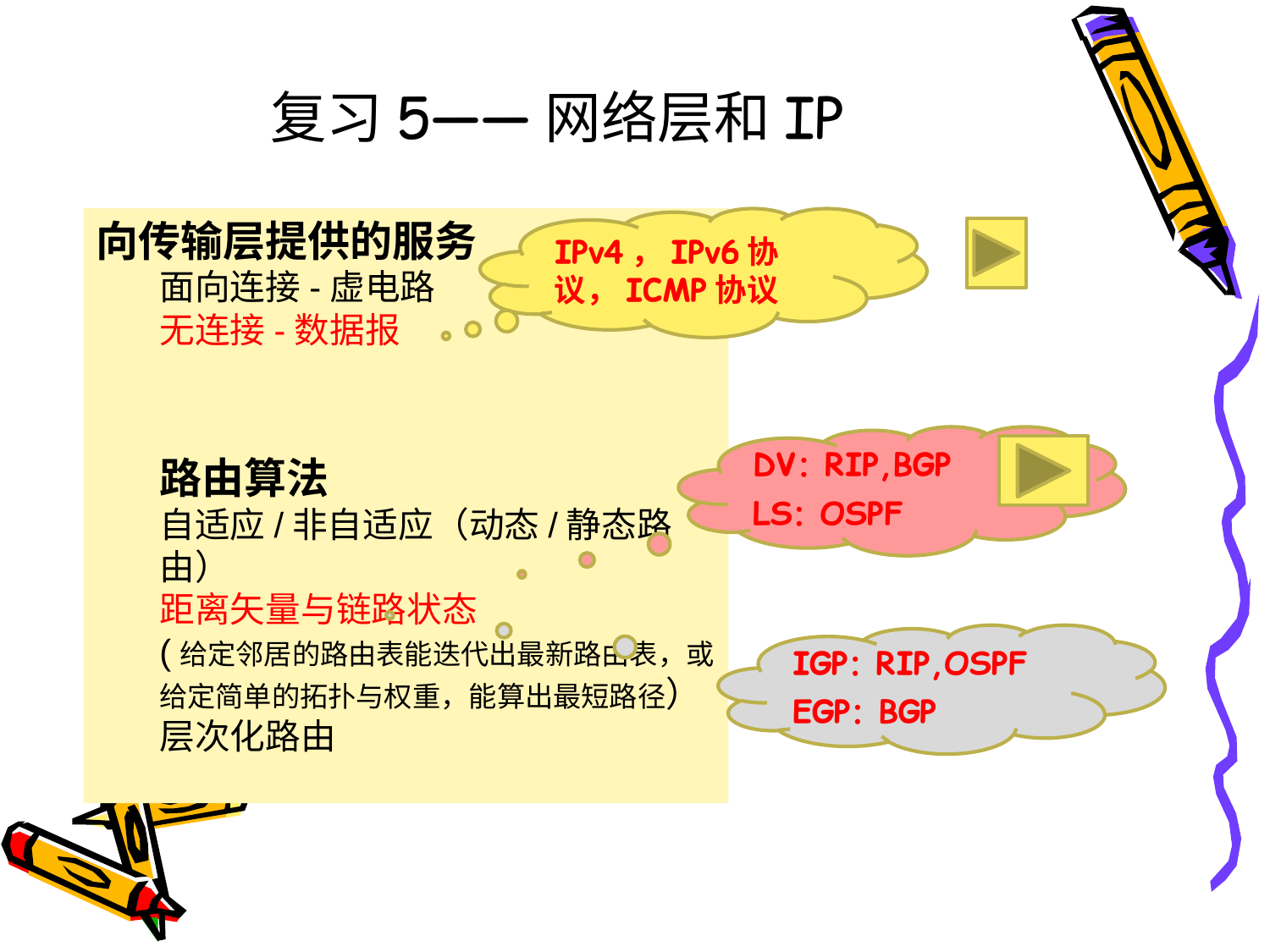

# 复习5——网络层和IP
IPv4，IPv6协议，ICMP协议
向传输层提供的服务
面向连接-虚电路
无连接-数据报

路由算法
自适应/非自适应（动态/静态路由）
距离矢量与链路状态
(给定邻居的路由表能迭代出最新路由表，或给定简单的拓扑与权重，能算出最短路径）
层次化路由

DV: RIP,BGP
LS: OSPF

IGP: RIP,OSPF
EGP: BGP